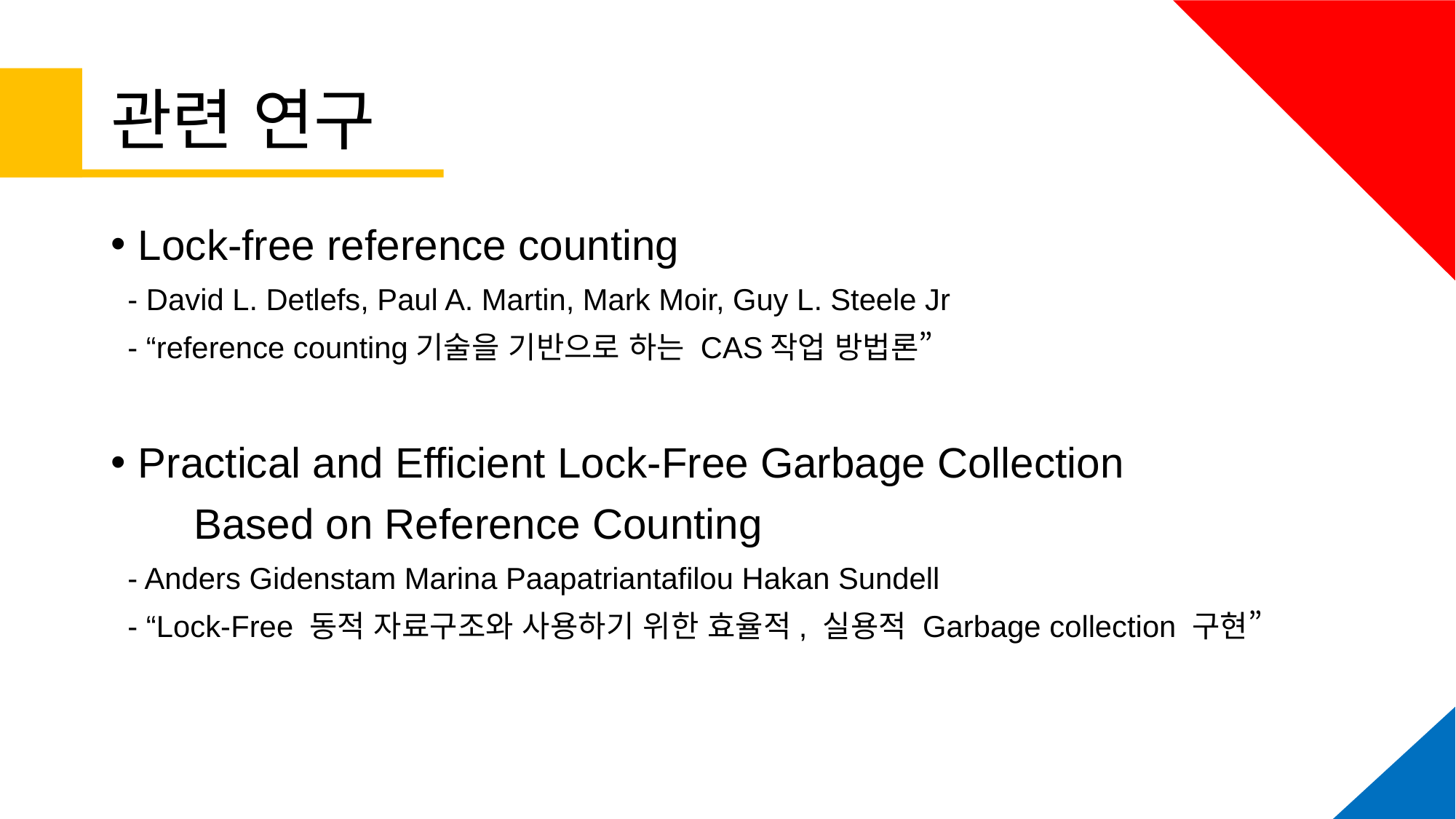

# 관련 연구

Lock-free reference counting
  - David L. Detlefs, Paul A. Martin, Mark Moir, Guy L. Steele Jr
  - “reference counting기술을 기반으로 하는 CAS작업 방법론”

Practical and Efficient Lock-Free Garbage Collection
       Based on Reference Counting
  - Anders Gidenstam Marina Paapatriantafilou Hakan Sundell
  - “Lock-Free 동적 자료구조와 사용하기 위한 효율적, 실용적 Garbage collection 구현”